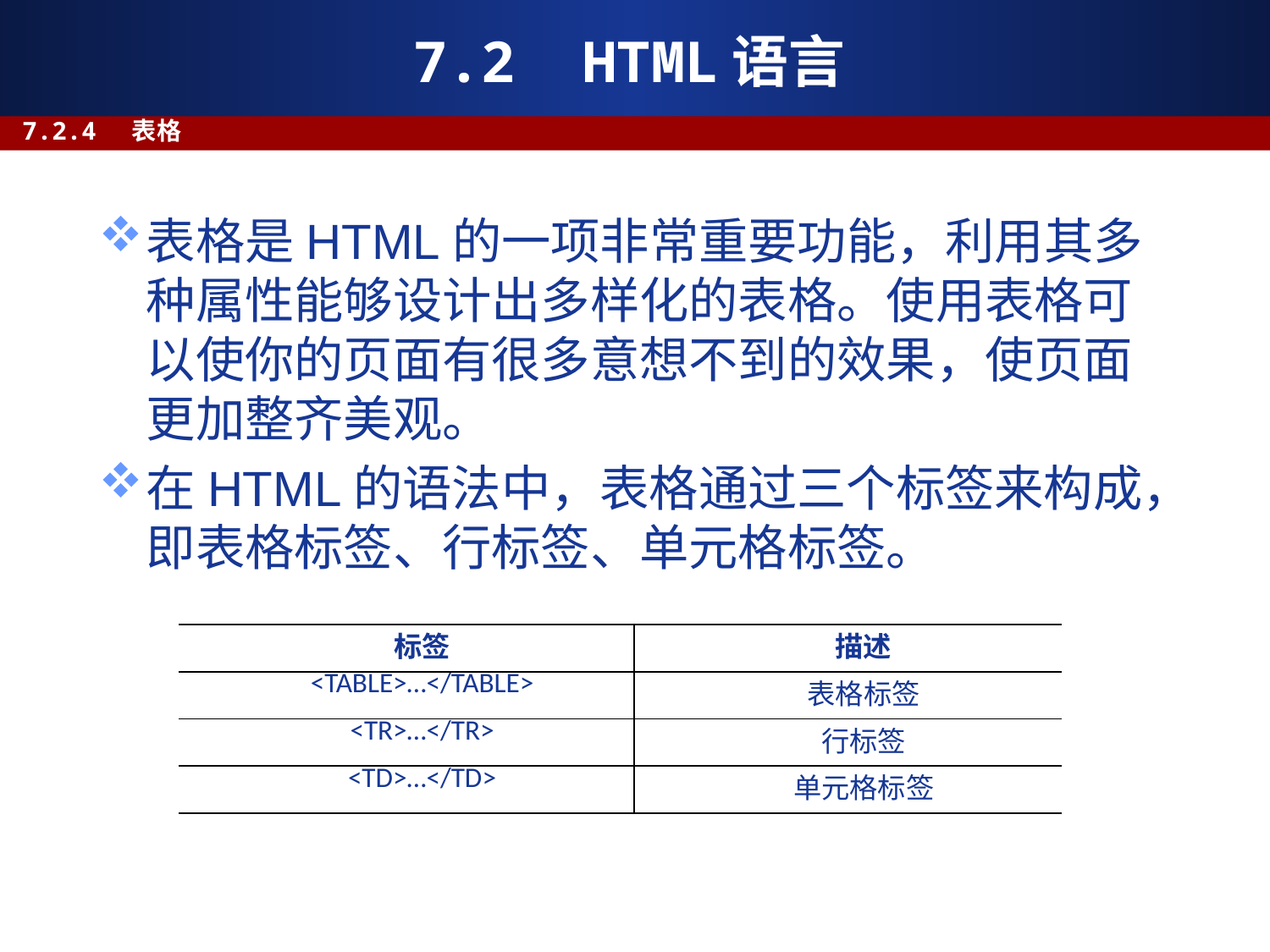

# 7.2  HTML语言
7.2.4  表格
表格是HTML的一项非常重要功能，利用其多种属性能够设计出多样化的表格。使用表格可以使你的页面有很多意想不到的效果，使页面更加整齐美观。
在HTML的语法中，表格通过三个标签来构成，即表格标签、行标签、单元格标签。
| 标签 | 描述 |
| --- | --- |
| <TABLE>…</TABLE> | 表格标签 |
| <TR>…</TR> | 行标签 |
| <TD>…</TD> | 单元格标签 |